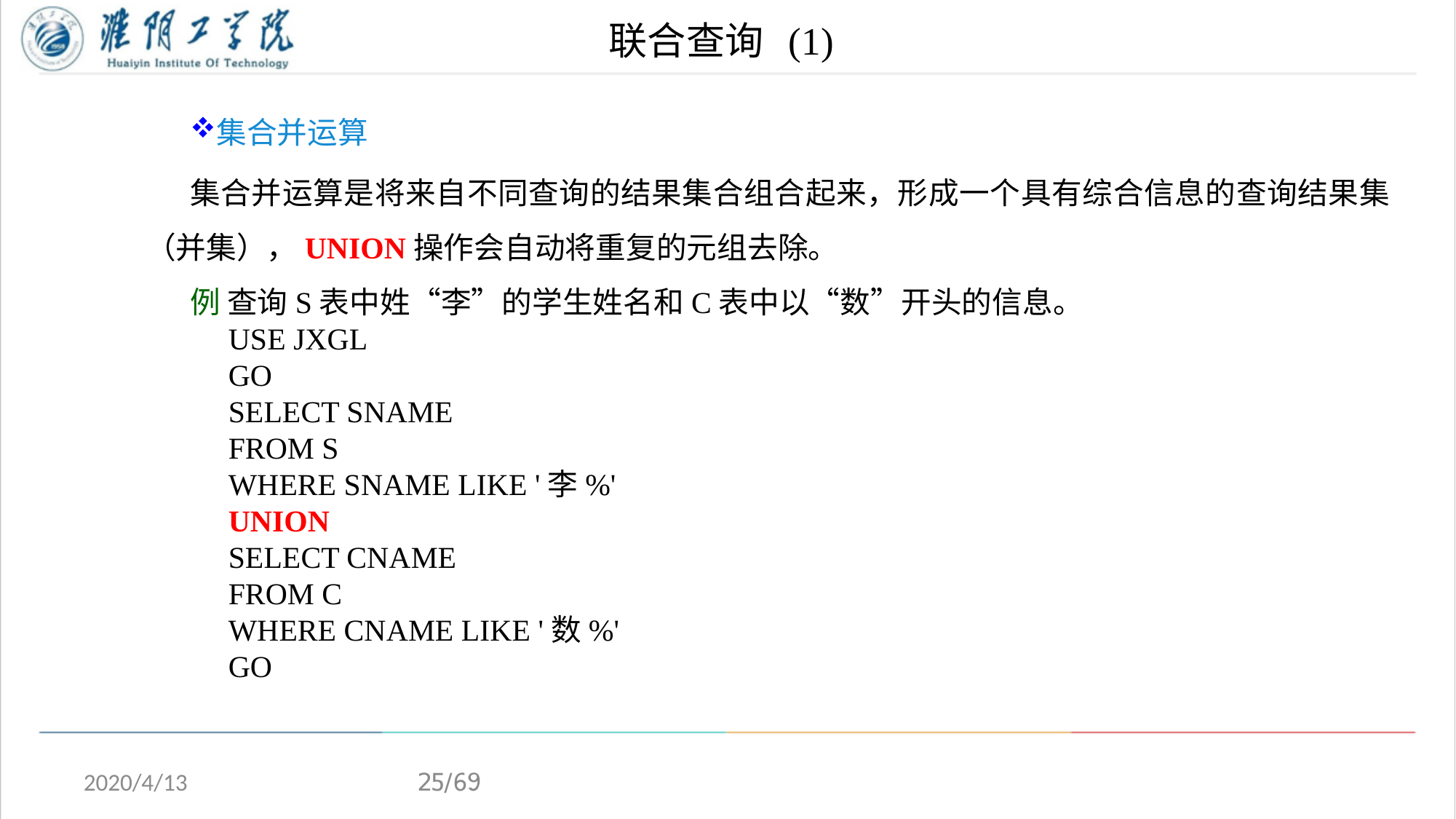

# 联合查询 (1)
集合并运算
集合并运算是将来自不同查询的结果集合组合起来，形成一个具有综合信息的查询结果集（并集），UNION操作会自动将重复的元组去除。
例 查询S表中姓“李”的学生姓名和C表中以“数”开头的信息。
     USE JXGL
     GO
     SELECT SNAME
     FROM S
     WHERE SNAME LIKE '李%'
     UNION
     SELECT CNAME
     FROM C
     WHERE CNAME LIKE '数%'
     GO
25/69
2020/4/13